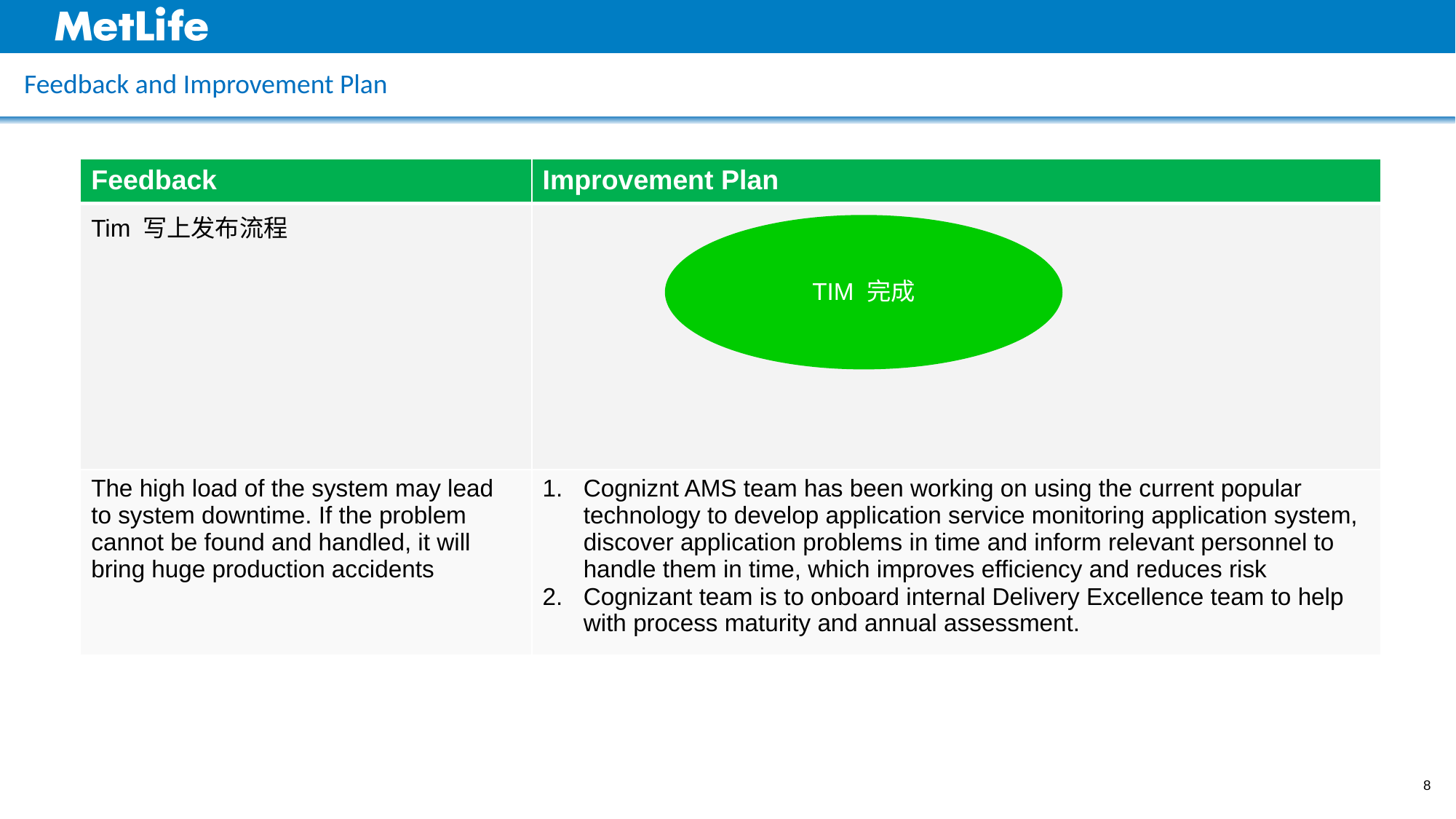

# Feedback and Improvement Plan
| Feedback | Improvement Plan |
| --- | --- |
| Tim 写上发布流程 |  |
| The high load of the system may lead to system downtime. If the problem cannot be found and handled, it will bring huge production accidents | Cogniznt AMS team has been working on using the current popular technology to develop application service monitoring application system, discover application problems in time and inform relevant personnel to handle them in time, which improves efficiency and reduces risk Cognizant team is to onboard internal Delivery Excellence team to help with process maturity and annual assessment. |
TIM 完成